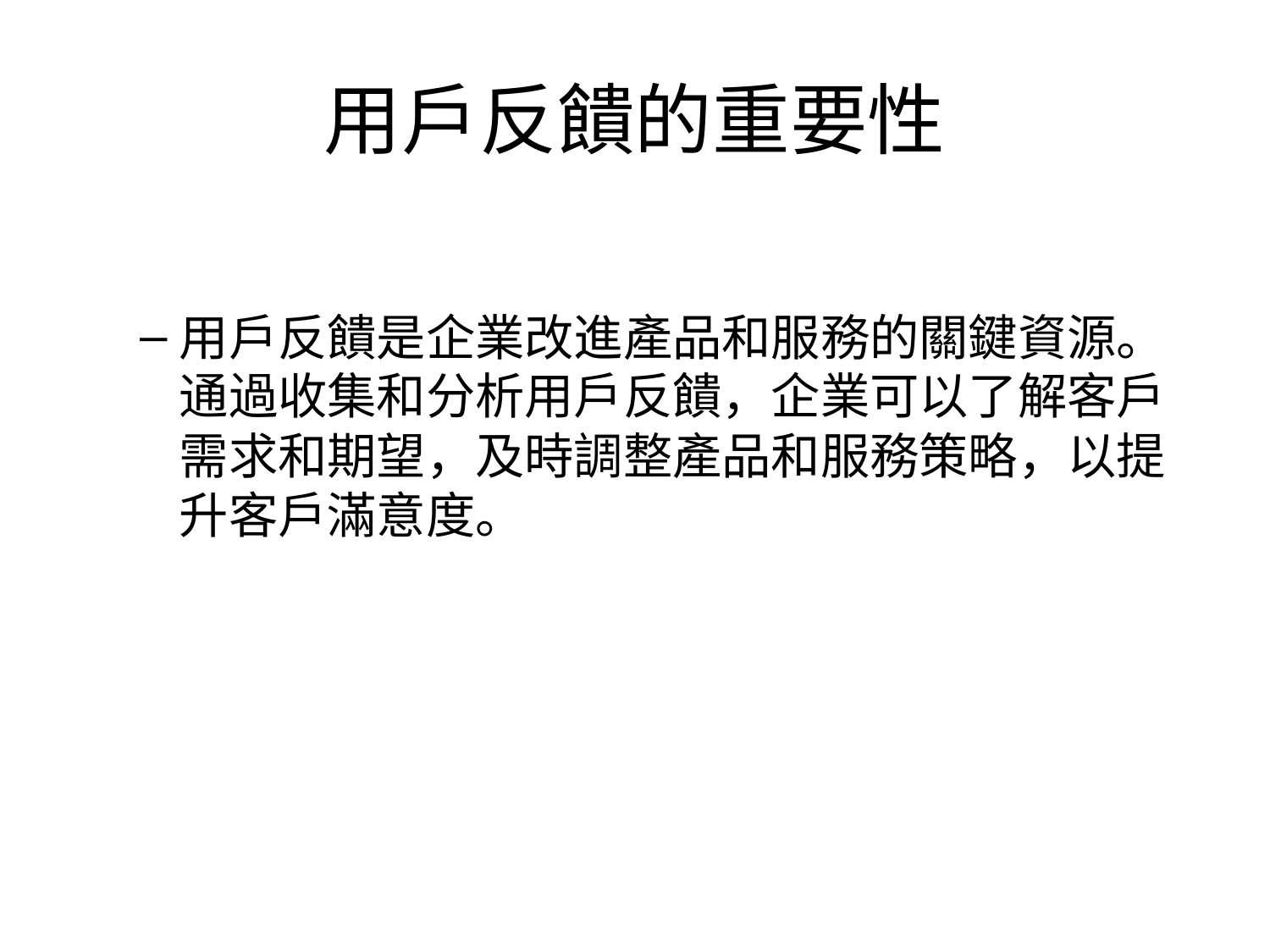

# 用戶反饋的重要性

用戶反饋是企業改進產品和服務的關鍵資源。通過收集和分析用戶反饋，企業可以了解客戶需求和期望，及時調整產品和服務策略，以提升客戶滿意度。